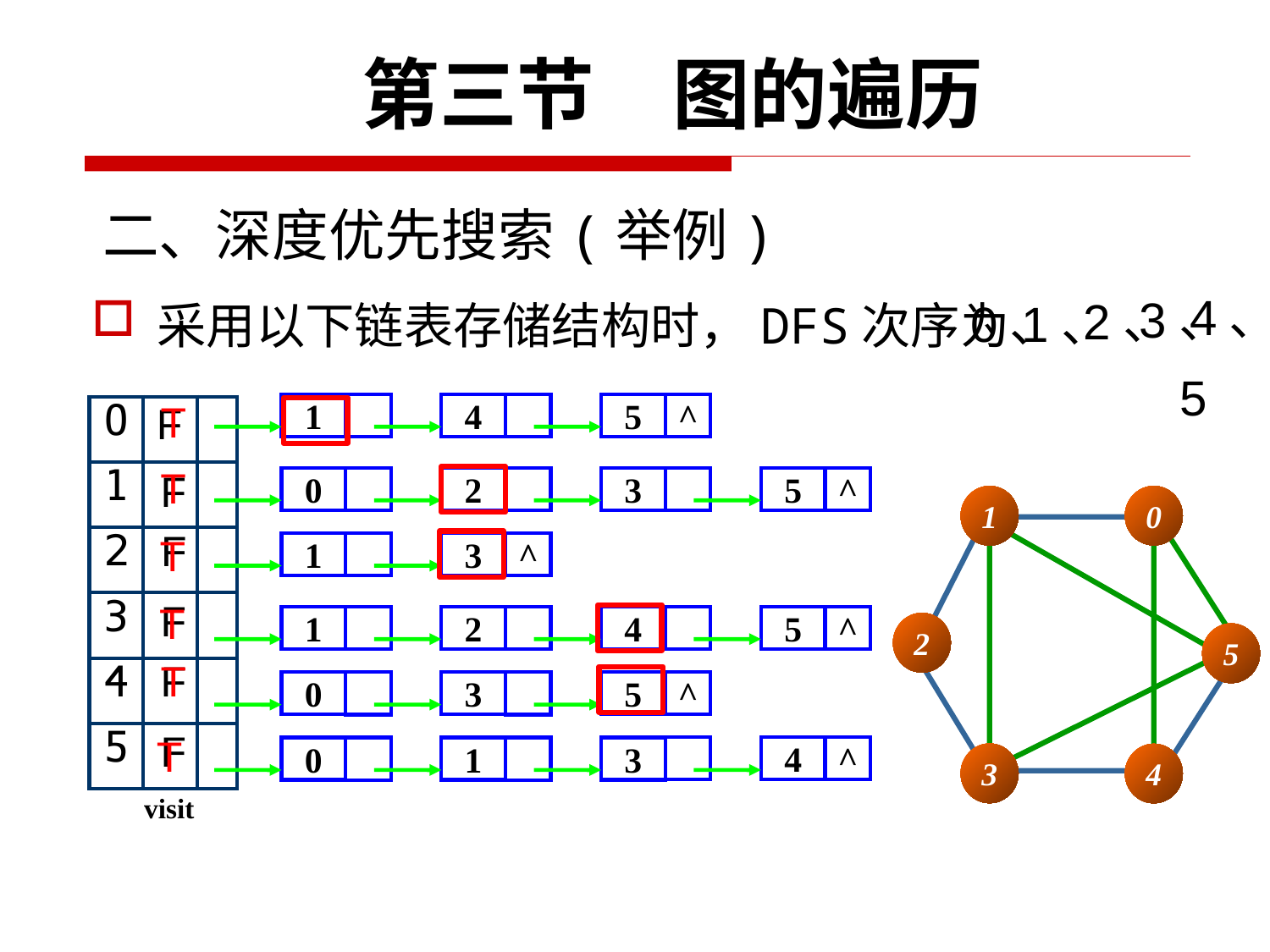

第三节　图的遍历
# 二、深度优先搜索(举例)
4、
3、
2、
1、
0、
采用以下链表存储结构时，DFS次序为
5
1

4

5
^

0

2

3
^
5

1
^
3

1

2

4

5
^

0

3

5
^

3
^
4
0

1

T
| 0 |  |  |
| --- | --- | --- |
| 1 |  |  |
| 2 |  |  |
| 3 |  |  |
| 4 |  |  |
| 5 |  |  |
F

T
F

1
0
2
5
3
4

F
T

F
T

F
T

F
T
visit